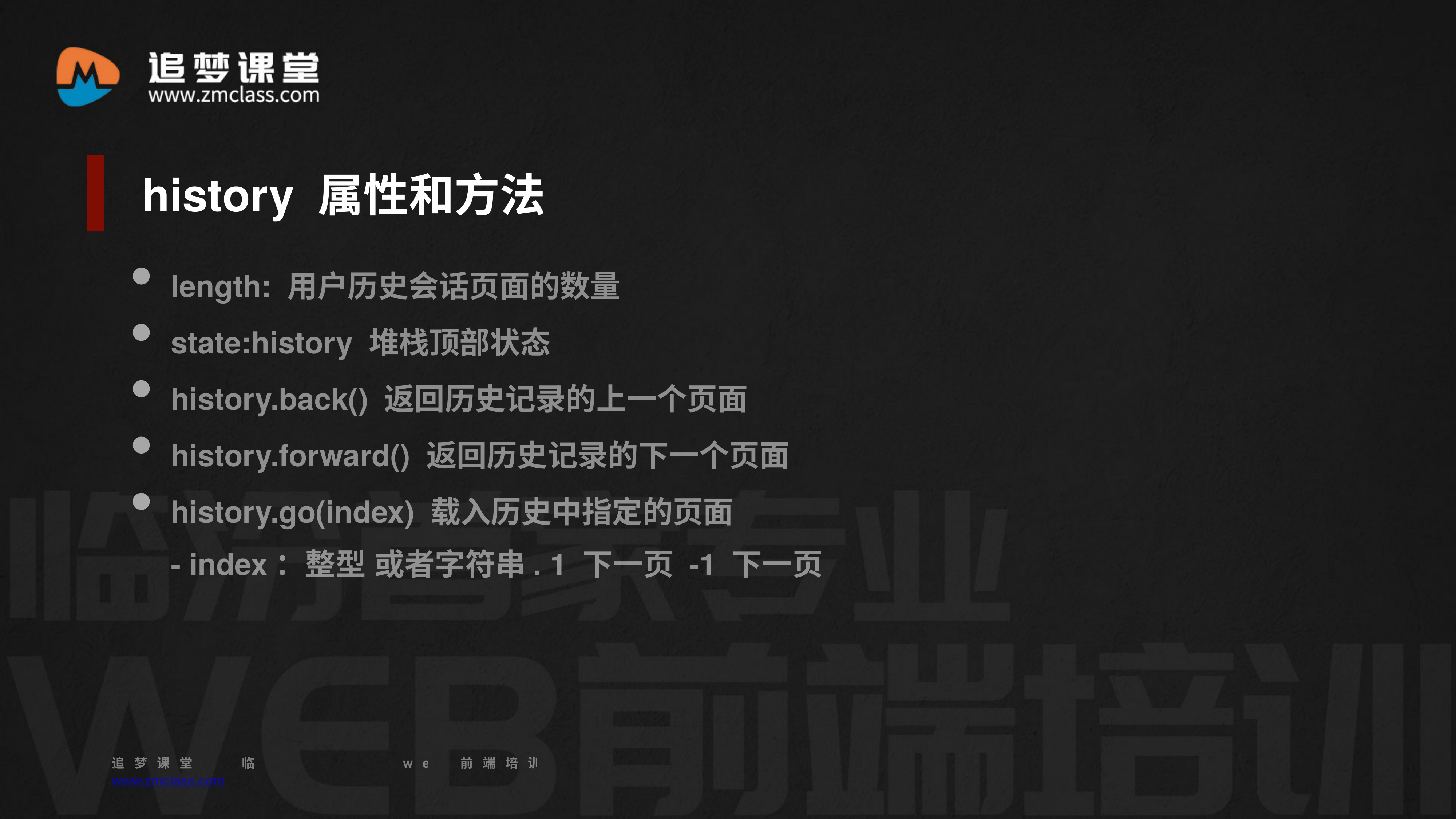

history 属性和方法
length: 用户历史会话页面的数量

state:history 堆栈顶部状态

history.back() 返回历史记录的上一个页面

history.forward() 返回历史记录的下一个页面

history.go(index) 载入历史中指定的页面

- index：整型 或者字符串. 1 下一页 -1 下一页
追梦课堂   临汾首家专业的web前端培训机构                                                          www.zmclass.com
8